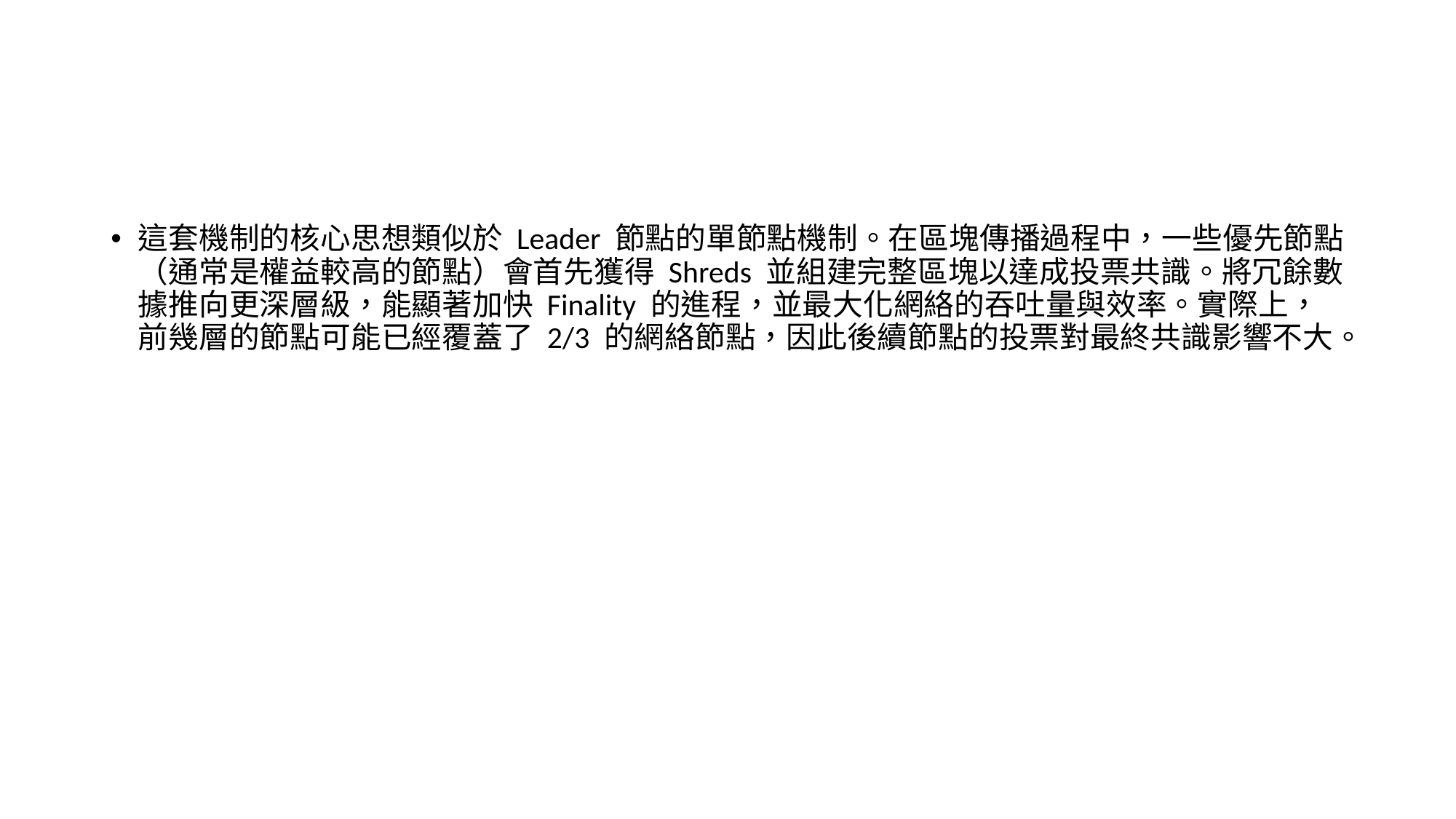

#
這套機制的核心思想類似於 Leader 節點的單節點機制。在區塊傳播過程中，一些優先節點（通常是權益較高的節點）會首先獲得 Shreds 並組建完整區塊以達成投票共識。將冗餘數據推向更深層級，能顯著加快 Finality 的進程，並最大化網絡的吞吐量與效率。實際上，前幾層的節點可能已經覆蓋了 2/3 的網絡節點，因此後續節點的投票對最終共識影響不大。